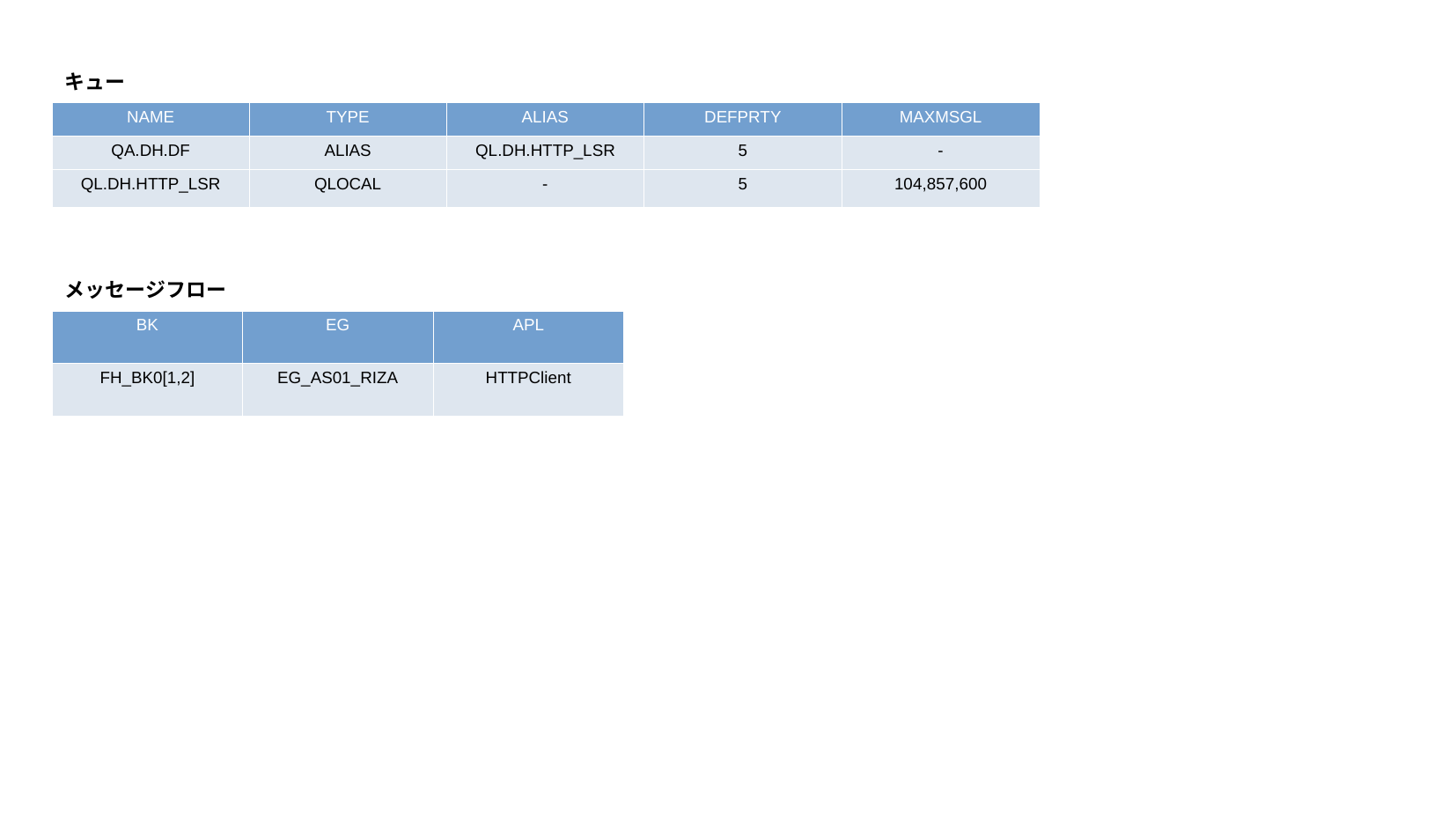

キュー
| NAME | TYPE | ALIAS | DEFPRTY | MAXMSGL |
| --- | --- | --- | --- | --- |
| QA.DH.DF | ALIAS | QL.DH.HTTP\_LSR | 5 | - |
| QL.DH.HTTP\_LSR | QLOCAL | - | 5 | 104,857,600 |
メッセージフロー
| BK | EG | APL |
| --- | --- | --- |
| FH\_BK0[1,2] | EG\_AS01\_RIZA | HTTPClient |